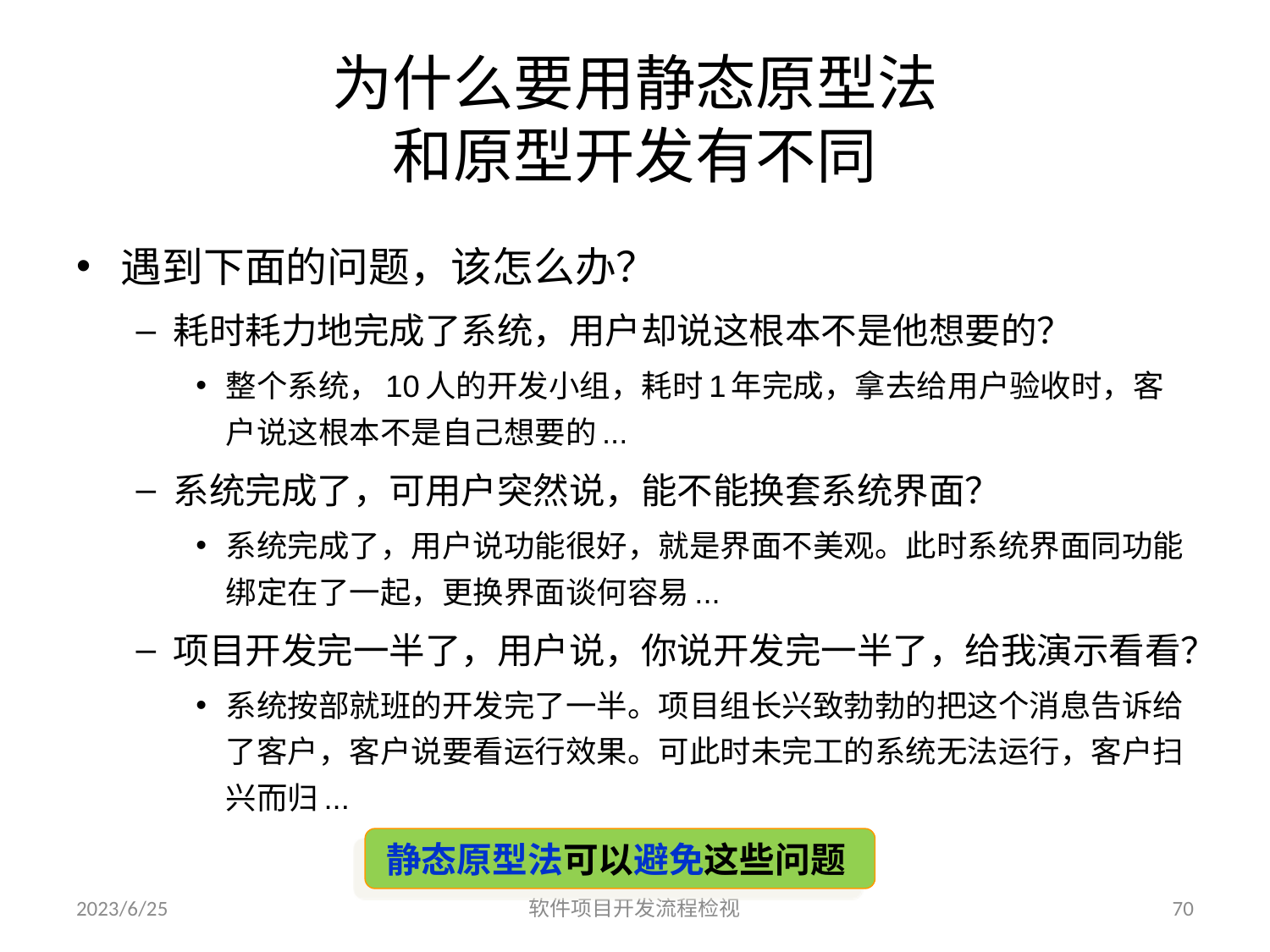

# 为什么要用静态原型法 和原型开发有不同
遇到下面的问题，该怎么办？
耗时耗力地完成了系统，用户却说这根本不是他想要的？
整个系统，10人的开发小组，耗时1年完成，拿去给用户验收时，客户说这根本不是自己想要的...
系统完成了，可用户突然说，能不能换套系统界面？
系统完成了，用户说功能很好，就是界面不美观。此时系统界面同功能绑定在了一起，更换界面谈何容易...
项目开发完一半了，用户说，你说开发完一半了，给我演示看看？
系统按部就班的开发完了一半。项目组长兴致勃勃的把这个消息告诉给了客户，客户说要看运行效果。可此时未完工的系统无法运行，客户扫兴而归...

静态原型法可以避免这些问题
2023/6/25
软件项目开发流程检视
70